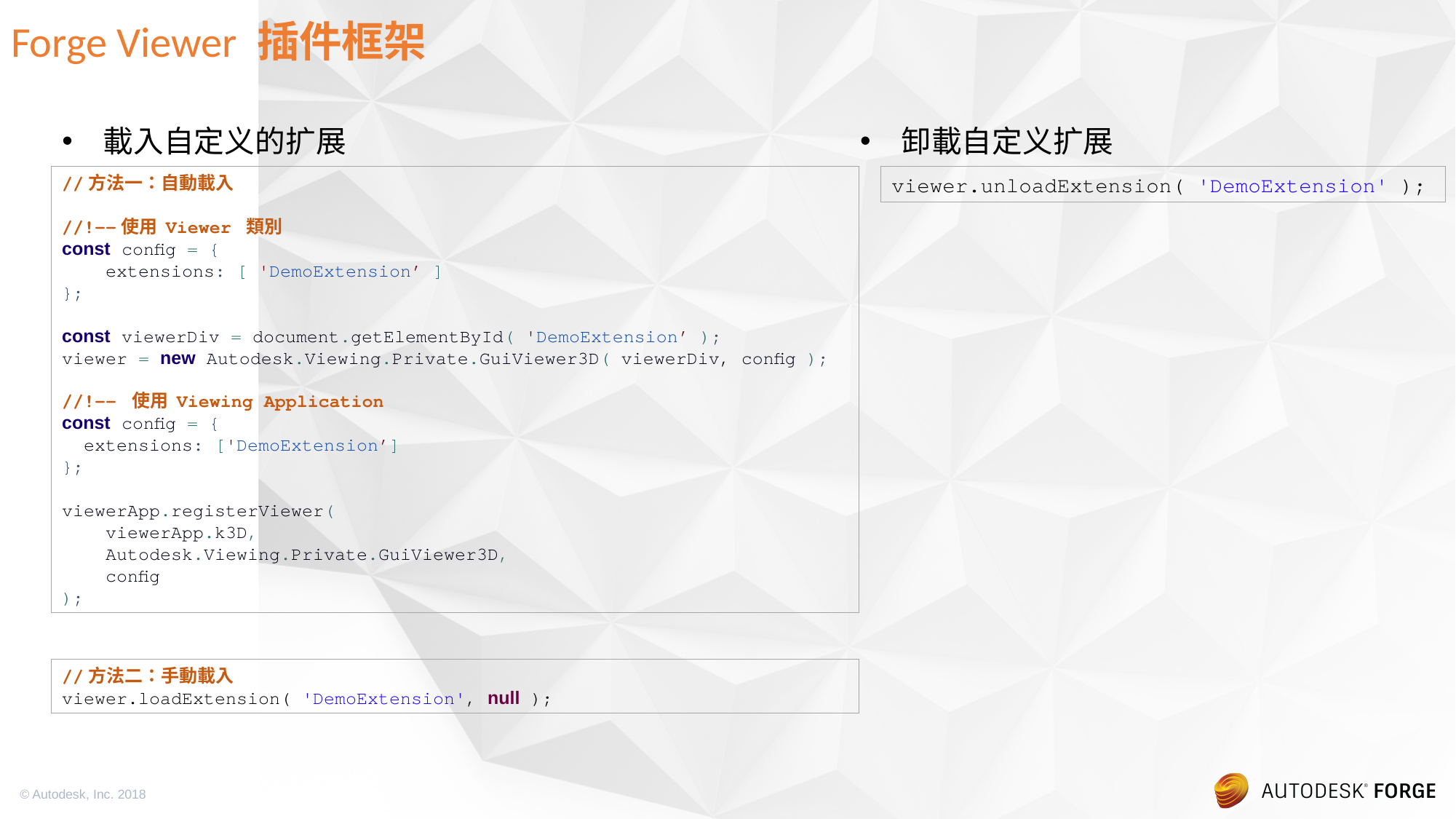

# Forge Viewer 插件框架
載入自定义的扩展
卸載自定义扩展
//方法一：自動載入

//!--使用 Viewer 類別
const config = {
    extensions: [ 'DemoExtension’ ]
};

const viewerDiv = document.getElementById( 'DemoExtension’ );
viewer = new Autodesk.Viewing.Private.GuiViewer3D( viewerDiv, config );

//!-- 使用 Viewing Application
const config = {
  extensions: ['DemoExtension’]
};

viewerApp.registerViewer(
    viewerApp.k3D,
    Autodesk.Viewing.Private.GuiViewer3D,
    config
);
viewer.unloadExtension( 'DemoExtension' );
//方法二：手動載入
viewer.loadExtension( 'DemoExtension', null );